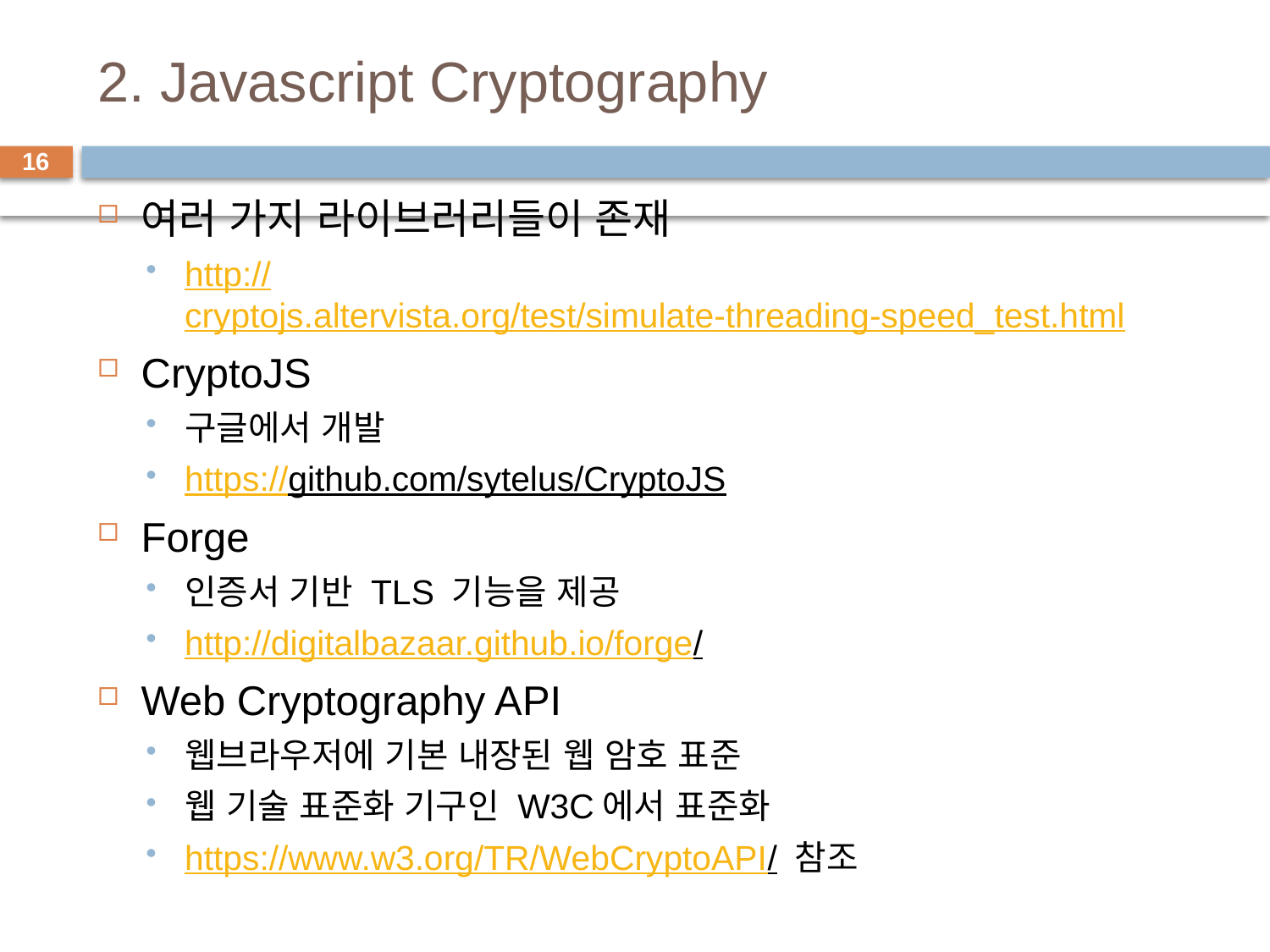

# 2. Javascript Cryptography
16
여러 가지 라이브러리들이 존재
http://cryptojs.altervista.org/test/simulate-threading-speed_test.html
CryptoJS
구글에서 개발
https://github.com/sytelus/CryptoJS
Forge
인증서 기반 TLS 기능을 제공
http://digitalbazaar.github.io/forge/
Web Cryptography API
웹브라우저에 기본 내장된 웹 암호 표준
웹 기술 표준화 기구인 W3C에서 표준화
https://www.w3.org/TR/WebCryptoAPI/ 참조